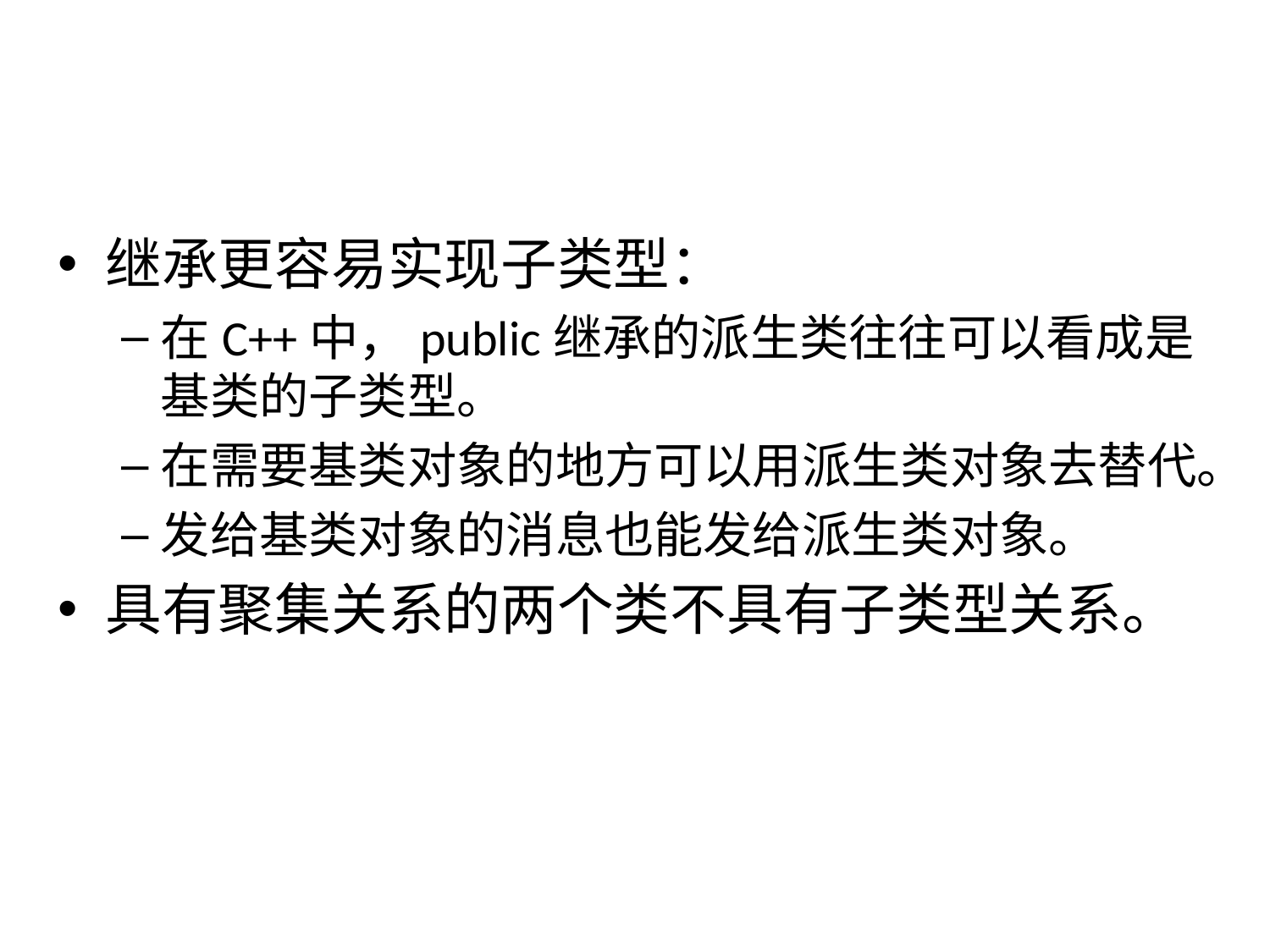

#
继承更容易实现子类型：
在C++中，public继承的派生类往往可以看成是基类的子类型。
在需要基类对象的地方可以用派生类对象去替代。
发给基类对象的消息也能发给派生类对象。
具有聚集关系的两个类不具有子类型关系。